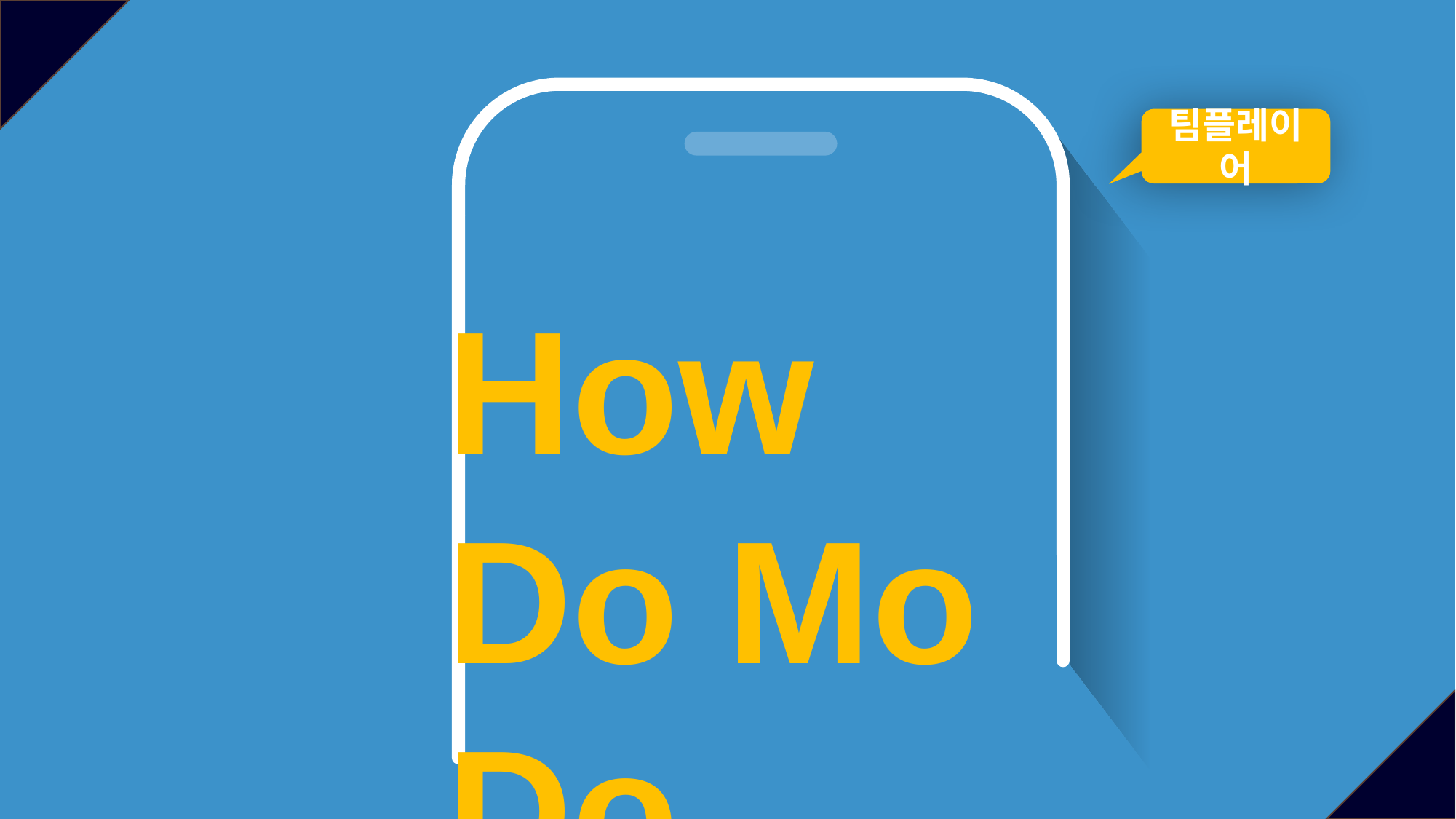

팀플레이어

How
Do Mo Do
영화에 대한 모든 정보